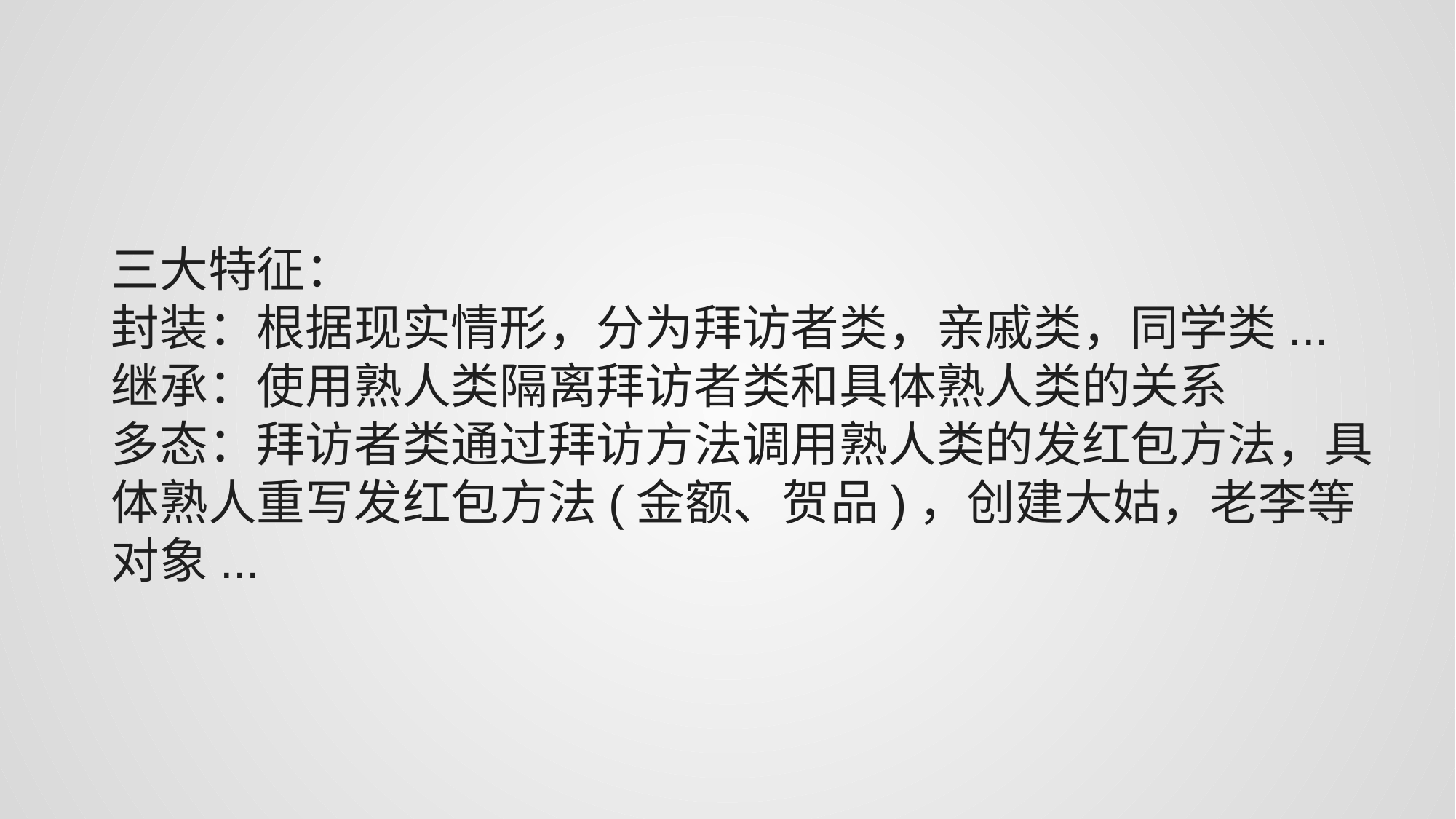

三大特征：
封装：根据现实情形，分为拜访者类，亲戚类，同学类...
继承：使用熟人类隔离拜访者类和具体熟人类的关系
多态：拜访者类通过拜访方法调用熟人类的发红包方法，具体熟人重写发红包方法(金额、贺品)，创建大姑，老李等对象...